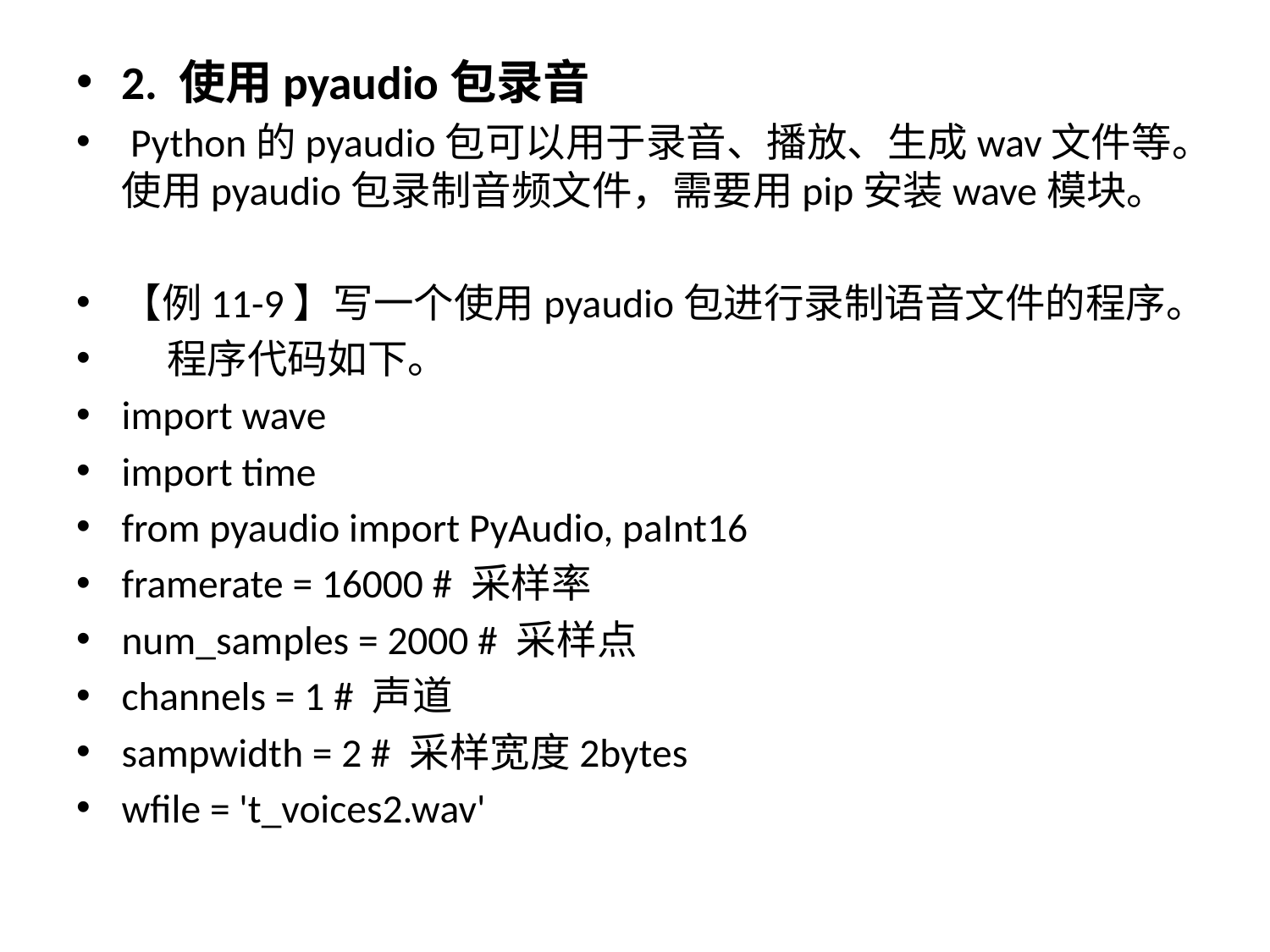

2. 使用pyaudio包录音
 Python的pyaudio包可以用于录音、播放、生成wav文件等。使用pyaudio包录制音频文件，需要用pip安装wave模块。

【例11-9】写一个使用pyaudio包进行录制语音文件的程序。
    程序代码如下。
import wave
import time
from pyaudio import PyAudio, paInt16
framerate = 16000 # 采样率
num_samples = 2000 # 采样点
channels = 1 # 声道
sampwidth = 2 # 采样宽度2bytes
wfile = 't_voices2.wav'